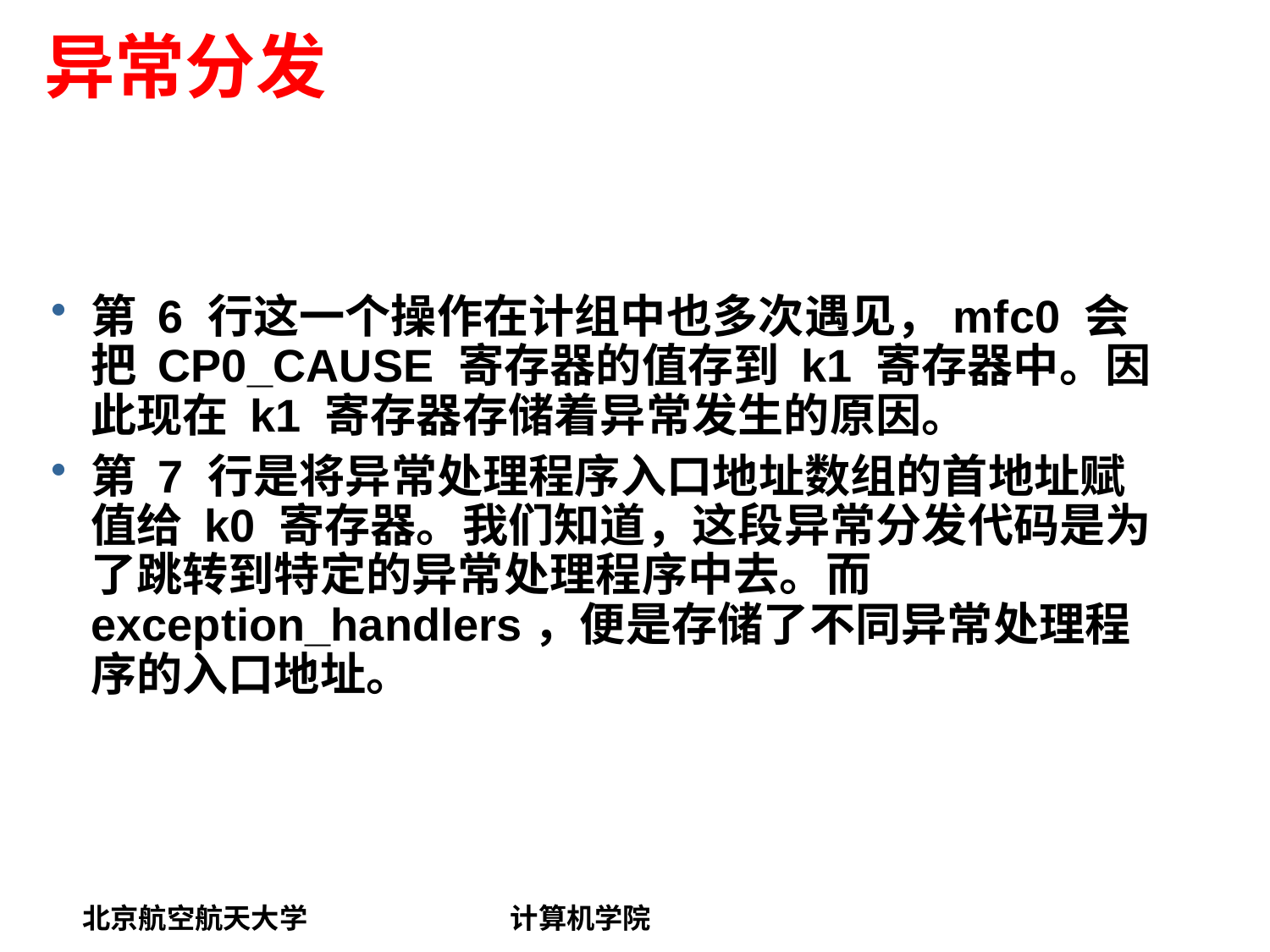

# 异常分发
第 6 行这一个操作在计组中也多次遇见，mfc0 会把 CP0_CAUSE 寄存器的值存到 k1 寄存器中。因此现在 k1 寄存器存储着异常发生的原因。
第 7 行是将异常处理程序入口地址数组的首地址赋值给 k0 寄存器。我们知道，这段异常分发代码是为了跳转到特定的异常处理程序中去。而exception_handlers，便是存储了不同异常处理程序的入口地址。